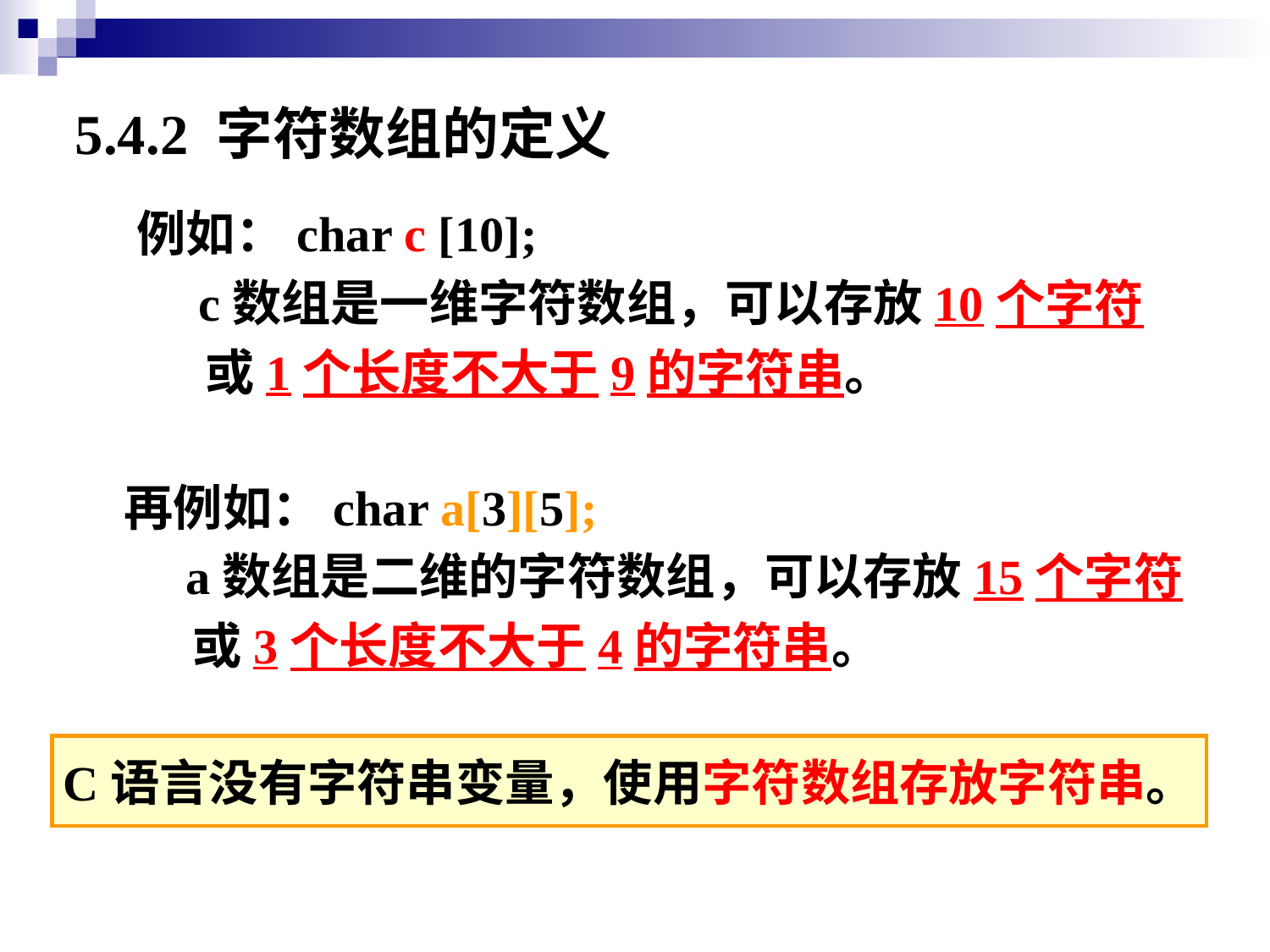

5.4.2 字符数组的定义
例如：char c [10];
     c数组是一维字符数组，可以存放10个字符
     或1个长度不大于9的字符串。
再例如：char a[3][5];
     a数组是二维的字符数组，可以存放15个字符
     或3个长度不大于4的字符串。
C语言没有字符串变量，使用字符数组存放字符串。